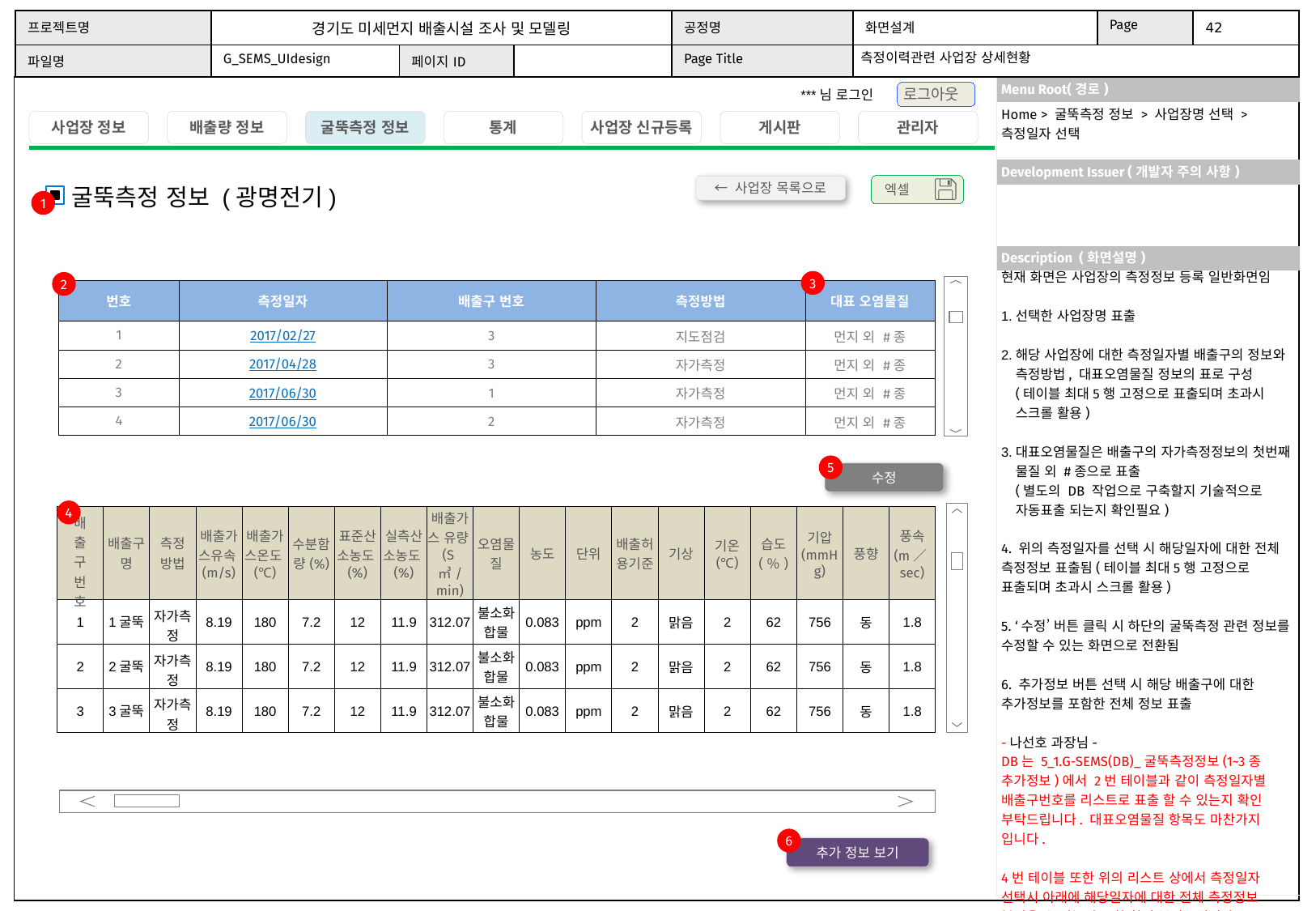

측정이력관련 사업장 상세현황
Home > 굴뚝측정 정보 > 사업장명 선택 > 측정일자 선택
 엑셀
← 사업장 목록으로
굴뚝측정 정보 (광명전기)

1
현재 화면은 사업장의 측정정보 등록 일반화면임

선택한 사업장명 표출

해당 사업장에 대한 측정일자별 배출구의 정보와 측정방법, 대표오염물질 정보의 표로 구성
(테이블 최대5행 고정으로 표출되며 초과시 스크롤 활용)
대표오염물질은 배출구의 자가측정정보의 첫번째 물질 외 #종으로 표출
(별도의 DB 작업으로 구축할지 기술적으로 자동표출 되는지 확인필요)

4. 위의 측정일자를 선택 시 해당일자에 대한 전체 측정정보 표출됨(테이블 최대5행 고정으로 표출되며 초과시 스크롤 활용)

5. ‘수정’ 버튼 클릭 시 하단의 굴뚝측정 관련 정보를 수정할 수 있는 화면으로 전환됨

6. 추가정보 버튼 선택 시 해당 배출구에 대한 추가정보를 포함한 전체 정보 표출

-나선호 과장님-
DB는 5_1.G-SEMS(DB)_굴뚝측정정보(1~3종 추가정보)에서 2번 테이블과 같이 측정일자별 배출구번호를 리스트로 표출 할 수 있는지 확인 부탁드립니다. 대표오염물질 항목도 마찬가지 입니다.

4번 테이블 또한 위의 리스트 상에서 측정일자 선택시 아래에 해당일자에 대한 전체 측정정보 불러올 수 있는지 또한 확인 부탁드립니다.

3
2

| 번호 | 측정일자 | 배출구 번호 | 측정방법 | 대표 오염물질 |
| --- | --- | --- | --- | --- |
| 1 | 2017/02/27 | 3 | 지도점검 | 먼지 외 #종 |
| 2 | 2017/04/28 | 3 | 자가측정 | 먼지 외 #종 |
| 3 | 2017/06/30 | 1 | 자가측정 | 먼지 외 #종 |
| 4 | 2017/06/30 | 2 | 자가측정 | 먼지 외 #종 |

5
수정
4

| 배출구번호 | 배출구명 | 측정 방법 | 배출가스유속(m/s) | 배출가스온도(℃) | 수분함량(%) | 표준산소농도(%) | 실측산소농도(%) | 배출가스 유량(S㎥/min) | 오염물질 | 농도 | 단위 | 배출허용기준 | 기상 | 기온 (℃) | 습도 (％) | 기압 (mmHg) | 풍향 | 풍속 (m／sec) |
| --- | --- | --- | --- | --- | --- | --- | --- | --- | --- | --- | --- | --- | --- | --- | --- | --- | --- | --- |
| 1 | 1굴뚝 | 자가측정 | 8.19 | 180 | 7.2 | 12 | 11.9 | 312.07 | 불소화합물 | 0.083 | ppm | 2 | 맑음 | 2 | 62 | 756 | 동 | 1.8 |
| 2 | 2굴뚝 | 자가측정 | 8.19 | 180 | 7.2 | 12 | 11.9 | 312.07 | 불소화합물 | 0.083 | ppm | 2 | 맑음 | 2 | 62 | 756 | 동 | 1.8 |
| 3 | 3굴뚝 | 자가측정 | 8.19 | 180 | 7.2 | 12 | 11.9 | 312.07 | 불소화합물 | 0.083 | ppm | 2 | 맑음 | 2 | 62 | 756 | 동 | 1.8 |
6
추가 정보 보기